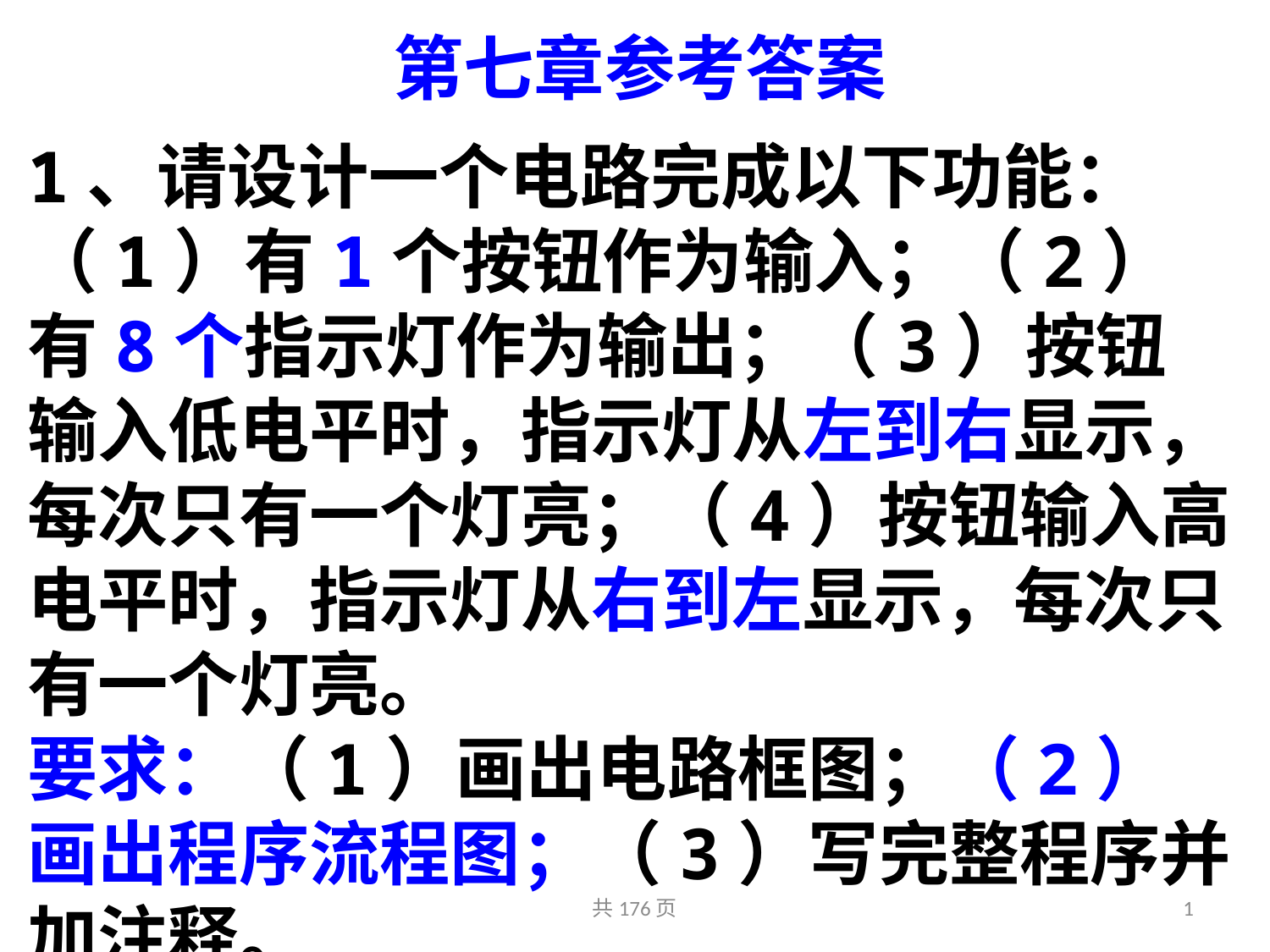

第七章参考答案
1、请设计一个电路完成以下功能：（1）有1个按钮作为输入；（2）有8个指示灯作为输出；（3）按钮输入低电平时，指示灯从左到右显示，每次只有一个灯亮；（4）按钮输入高电平时，指示灯从右到左显示，每次只有一个灯亮。
要求：（1）画出电路框图；（2）画出程序流程图；（3）写完整程序并加注释。
共176页
1